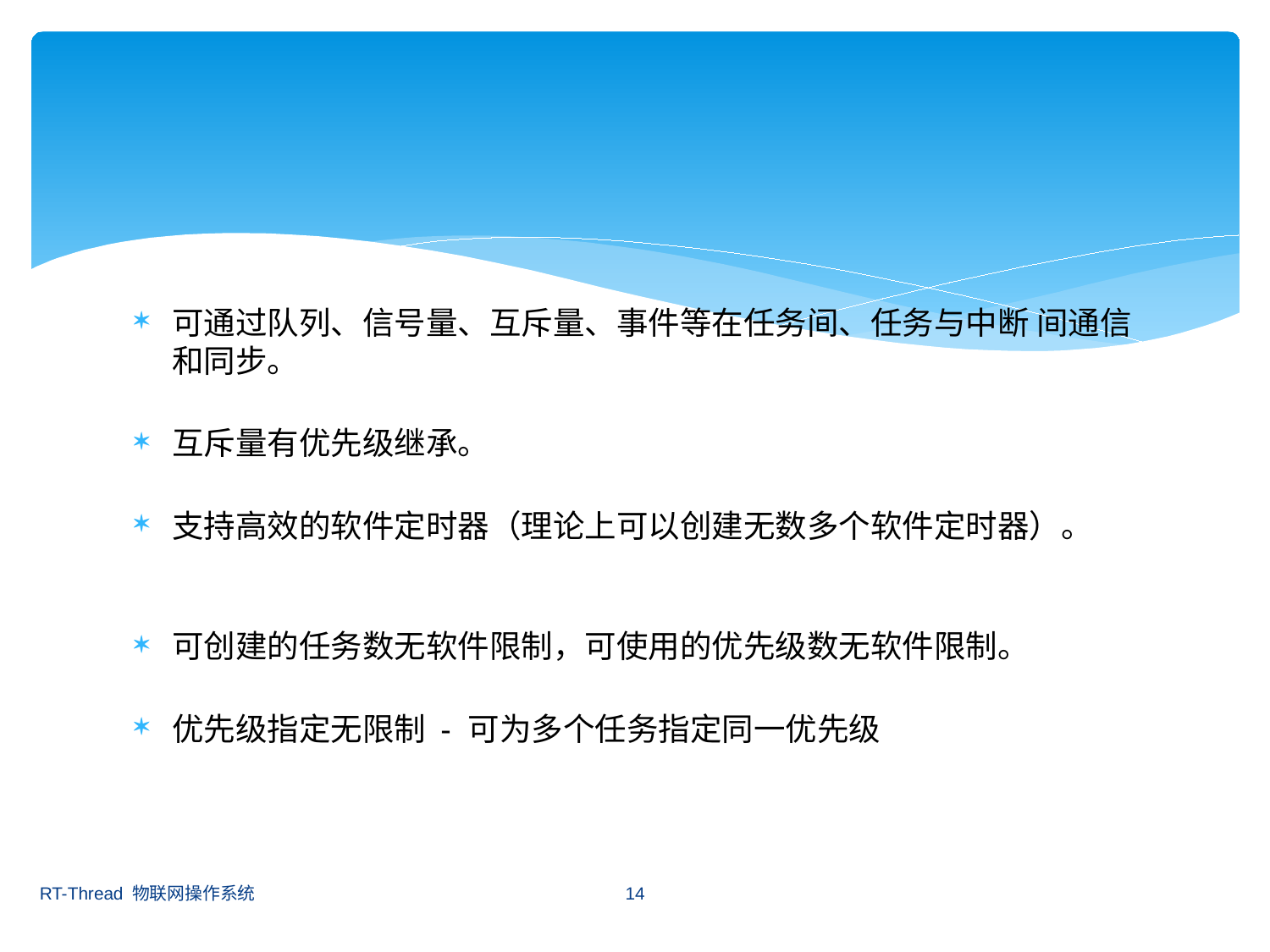

#
可通过队列、信号量、互斥量、事件等在任务间、任务与中断 间通信和同步。
互斥量有优先级继承。
支持高效的软件定时器（理论上可以创建无数多个软件定时器）。
可创建的任务数无软件限制，可使用的优先级数无软件限制。
优先级指定无限制 - 可为多个任务指定同一优先级
14
RT-Thread 物联网操作系统